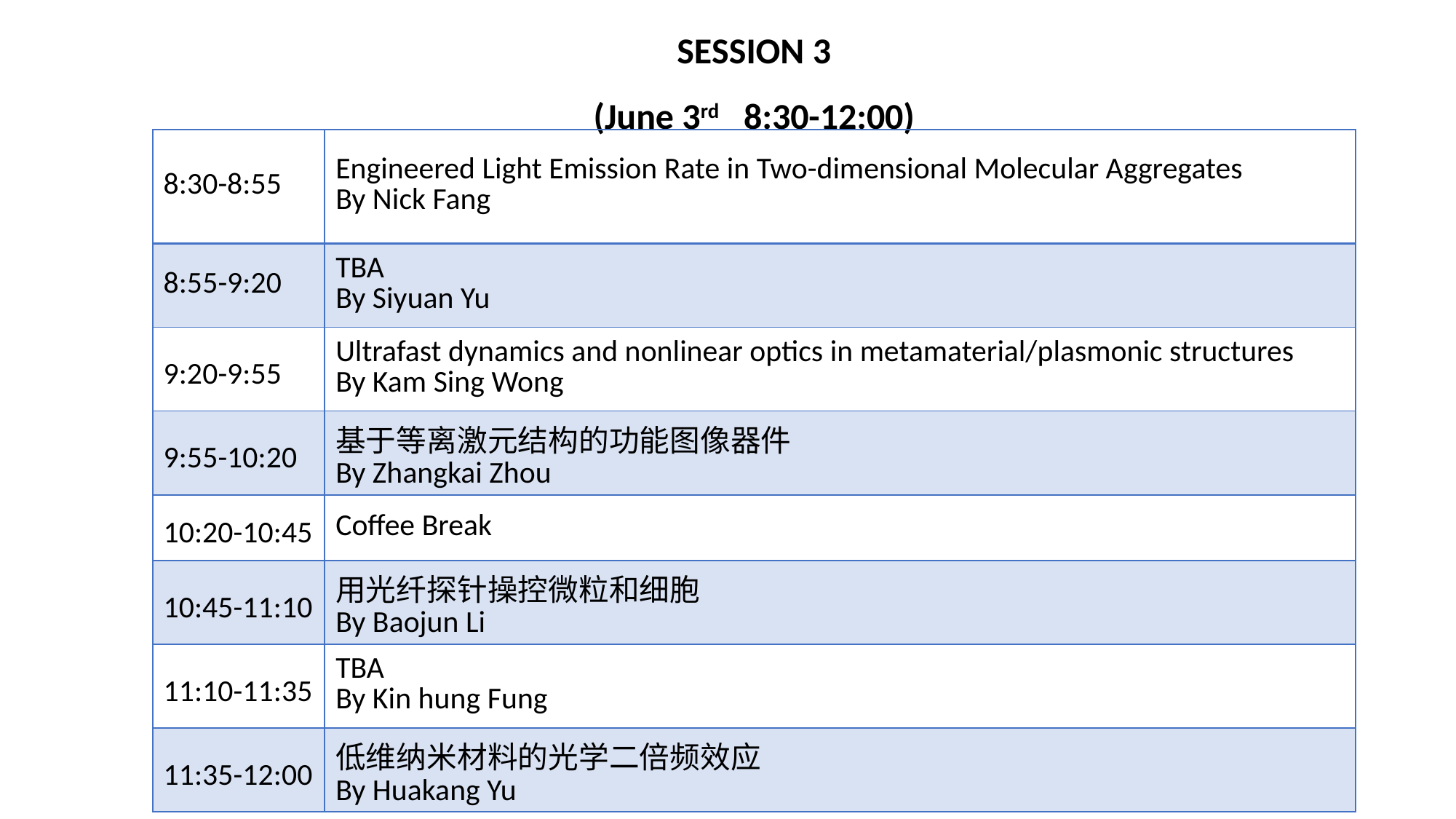

SESSION 3
(June 3rd   8:30-12:00)
| 8:30-8:55 | Engineered Light Emission Rate in Two-dimensional Molecular Aggregates By Nick Fang |
| --- | --- |
| 8:55-9:20 | TBA By Siyuan Yu |
| 9:20-9:55 | Ultrafast dynamics and nonlinear optics in metamaterial/plasmonic structures By Kam Sing Wong |
| 9:55-10:20 | 基于等离激元结构的功能图像器件 By Zhangkai Zhou |
| 10:20-10:45 | Coffee Break |
| 10:45-11:10 | 用光纤探针操控微粒和细胞 By Baojun Li |
| 11:10-11:35 | TBA By Kin hung Fung |
| 11:35-12:00 | 低维纳米材料的光学二倍频效应 By Huakang Yu |